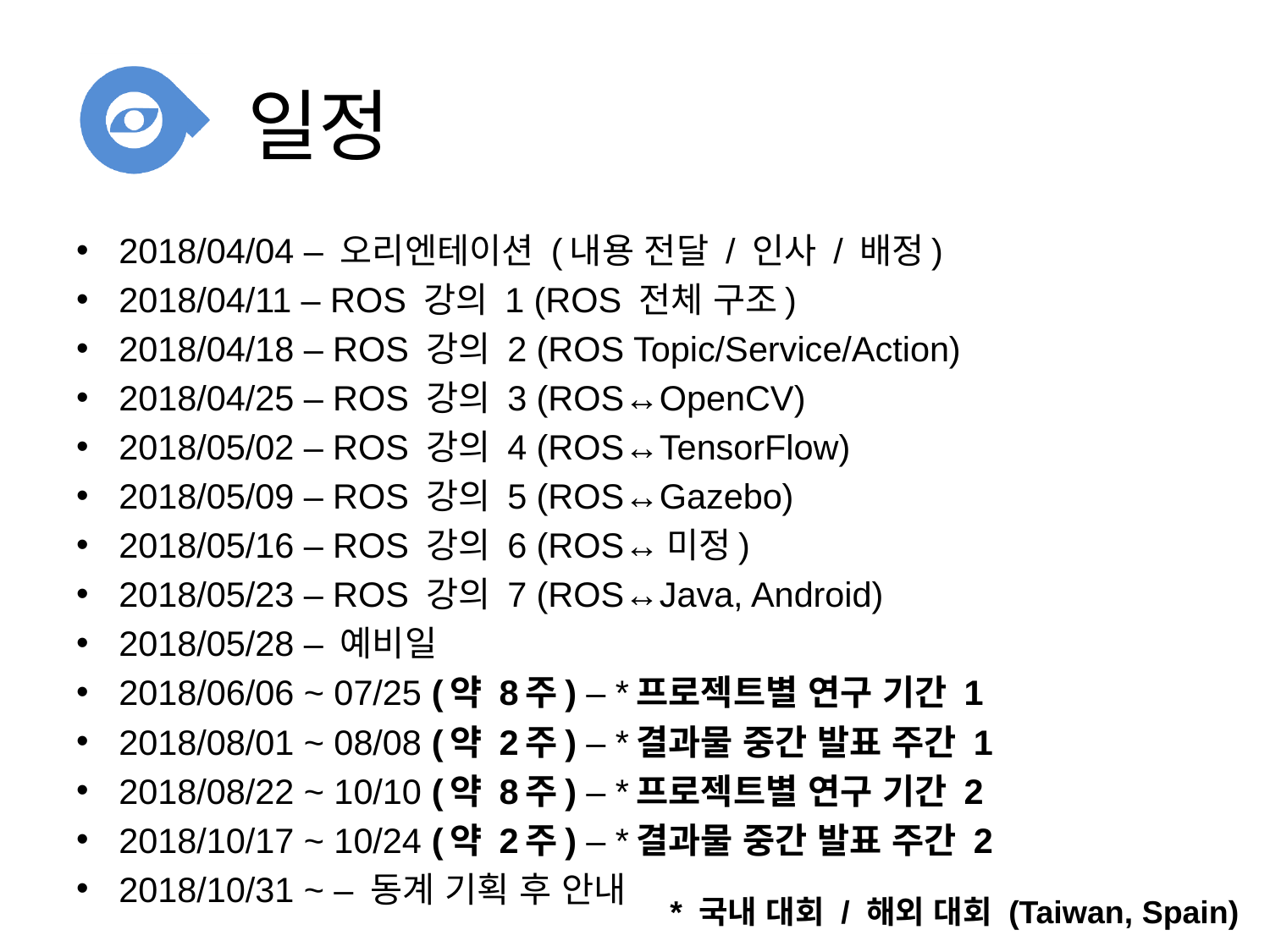

# 일정
2018/04/04 – 오리엔테이션 (내용 전달 / 인사 / 배정)
2018/04/11 – ROS 강의 1 (ROS 전체 구조)
2018/04/18 – ROS 강의 2 (ROS Topic/Service/Action)
2018/04/25 – ROS 강의 3 (ROS↔OpenCV)
2018/05/02 – ROS 강의 4 (ROS↔TensorFlow)
2018/05/09 – ROS 강의 5 (ROS↔Gazebo)
2018/05/16 – ROS 강의 6 (ROS↔미정)
2018/05/23 – ROS 강의 7 (ROS↔Java, Android)
2018/05/28 – 예비일
2018/06/06 ~ 07/25 (약 8주) – *프로젝트별 연구 기간 1
2018/08/01 ~ 08/08 (약 2주) – *결과물 중간 발표 주간 1
2018/08/22 ~ 10/10 (약 8주) – *프로젝트별 연구 기간 2
2018/10/17 ~ 10/24 (약 2주) – *결과물 중간 발표 주간 2
2018/10/31 ~ – 동계 기획 후 안내
* 국내 대회 / 해외 대회 (Taiwan, Spain)